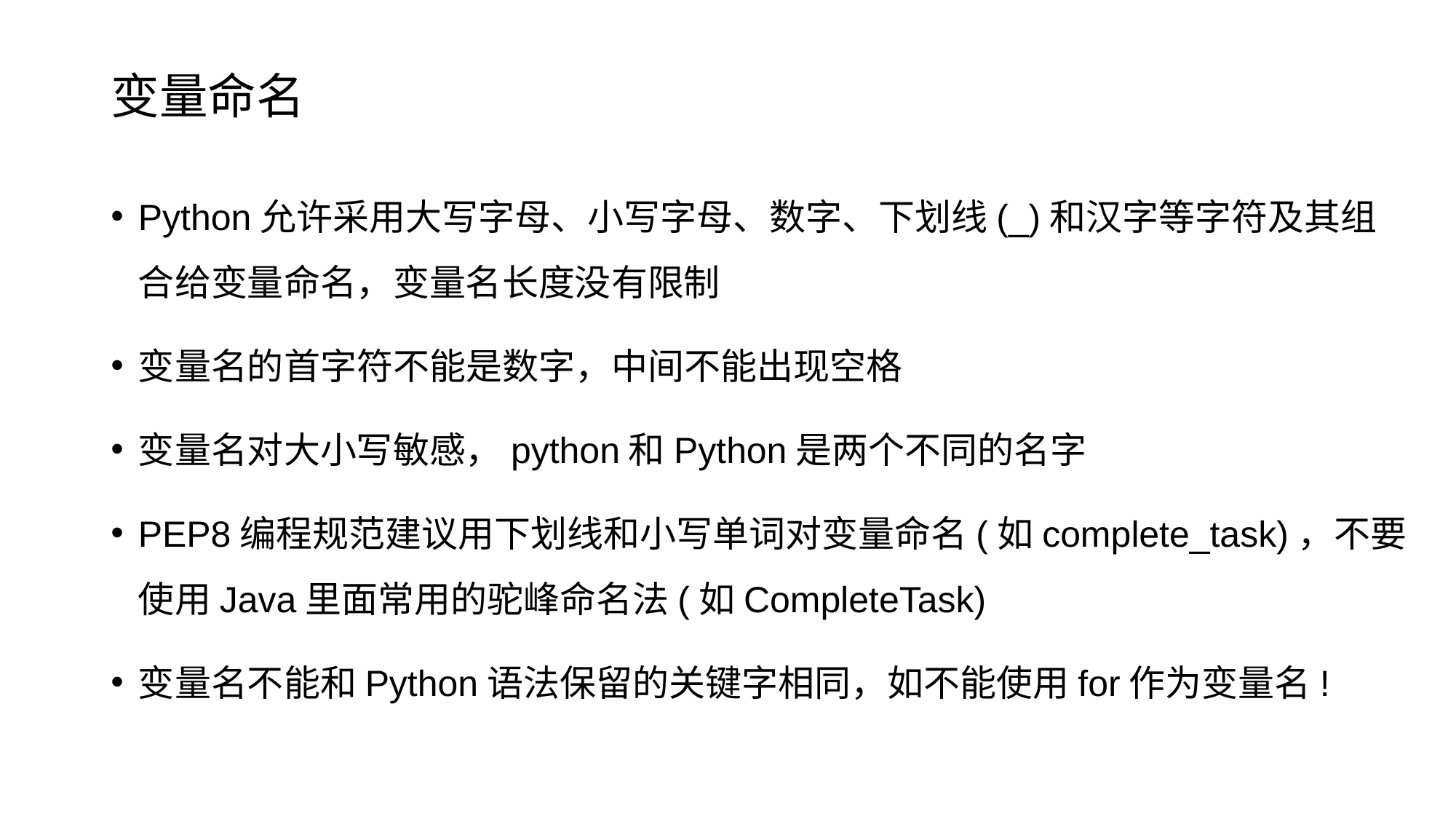

# 变量命名
Python允许采用大写字母、小写字母、数字、下划线(_)和汉字等字符及其组合给变量命名，变量名长度没有限制
变量名的首字符不能是数字，中间不能出现空格
变量名对大小写敏感，python和Python是两个不同的名字
PEP8编程规范建议用下划线和小写单词对变量命名(如complete_task)，不要使用Java里面常用的驼峰命名法(如CompleteTask)
变量名不能和Python语法保留的关键字相同，如不能使用for作为变量名!